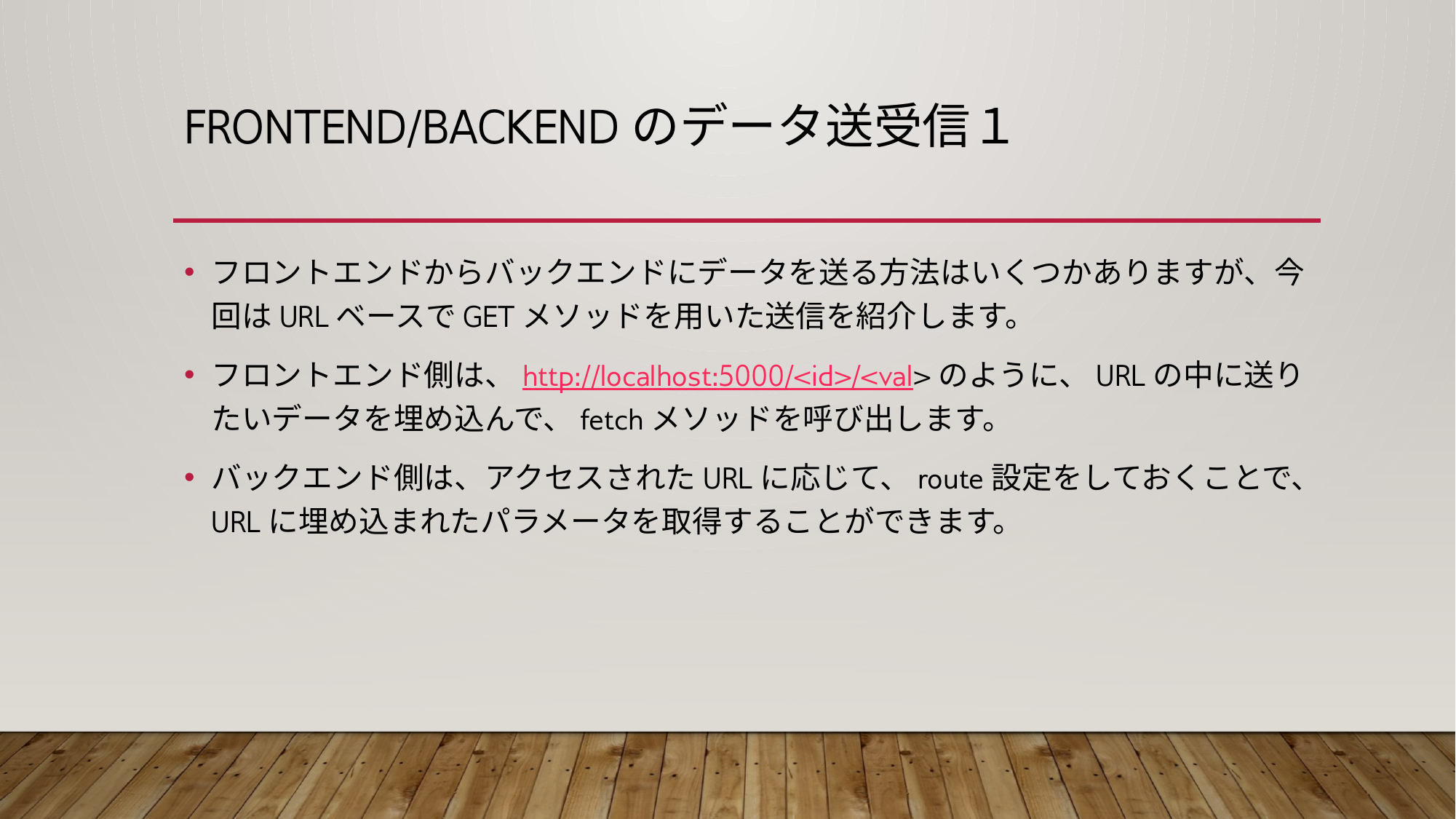

# Frontend/backendのデータ送受信１
フロントエンドからバックエンドにデータを送る方法はいくつかありますが、今回はURLベースでGETメソッドを用いた送信を紹介します。
フロントエンド側は、http://localhost:5000/<id>/<val>のように、URLの中に送りたいデータを埋め込んで、fetchメソッドを呼び出します。
バックエンド側は、アクセスされたURLに応じて、route設定をしておくことで、URLに埋め込まれたパラメータを取得することができます。